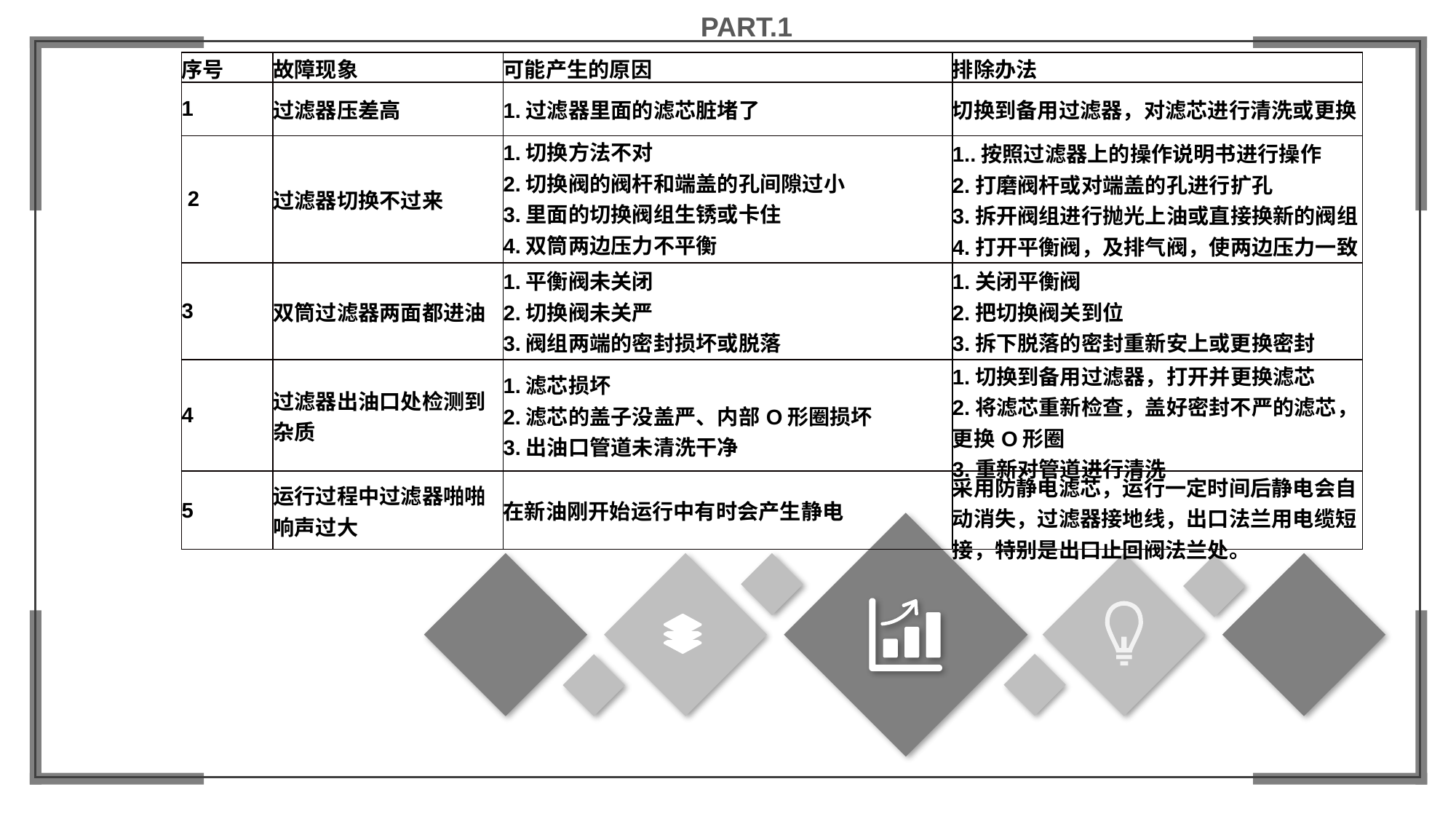

PART.1

| 序号 | 故障现象 | 可能产生的原因 | 排除办法 |
| --- | --- | --- | --- |
| 1 | 过滤器压差高 | 1.过滤器里面的滤芯脏堵了 | 切换到备用过滤器，对滤芯进行清洗或更换 |
| 2 | 过滤器切换不过来 | 1.切换方法不对 2.切换阀的阀杆和端盖的孔间隙过小 3.里面的切换阀组生锈或卡住 4.双筒两边压力不平衡 | 1..按照过滤器上的操作说明书进行操作 2.打磨阀杆或对端盖的孔进行扩孔 3.拆开阀组进行抛光上油或直接换新的阀组 4.打开平衡阀，及排气阀，使两边压力一致 |
| 3 | 双筒过滤器两面都进油 | 1.平衡阀未关闭 2.切换阀未关严 3.阀组两端的密封损坏或脱落 | 1.关闭平衡阀 2.把切换阀关到位 3.拆下脱落的密封重新安上或更换密封 |
| 4 | 过滤器出油口处检测到杂质 | 1.滤芯损坏 2.滤芯的盖子没盖严、内部O形圈损坏 3.出油口管道未清洗干净 | 1.切换到备用过滤器，打开并更换滤芯 2.将滤芯重新检查，盖好密封不严的滤芯，更换O形圈 3.重新对管道进行清洗 |
| 5 | 运行过程中过滤器啪啪响声过大 | 在新油刚开始运行中有时会产生静电 | 采用防静电滤芯，运行一定时间后静电会自动消失，过滤器接地线，出口法兰用电缆短接，特别是出口止回阀法兰处。 |